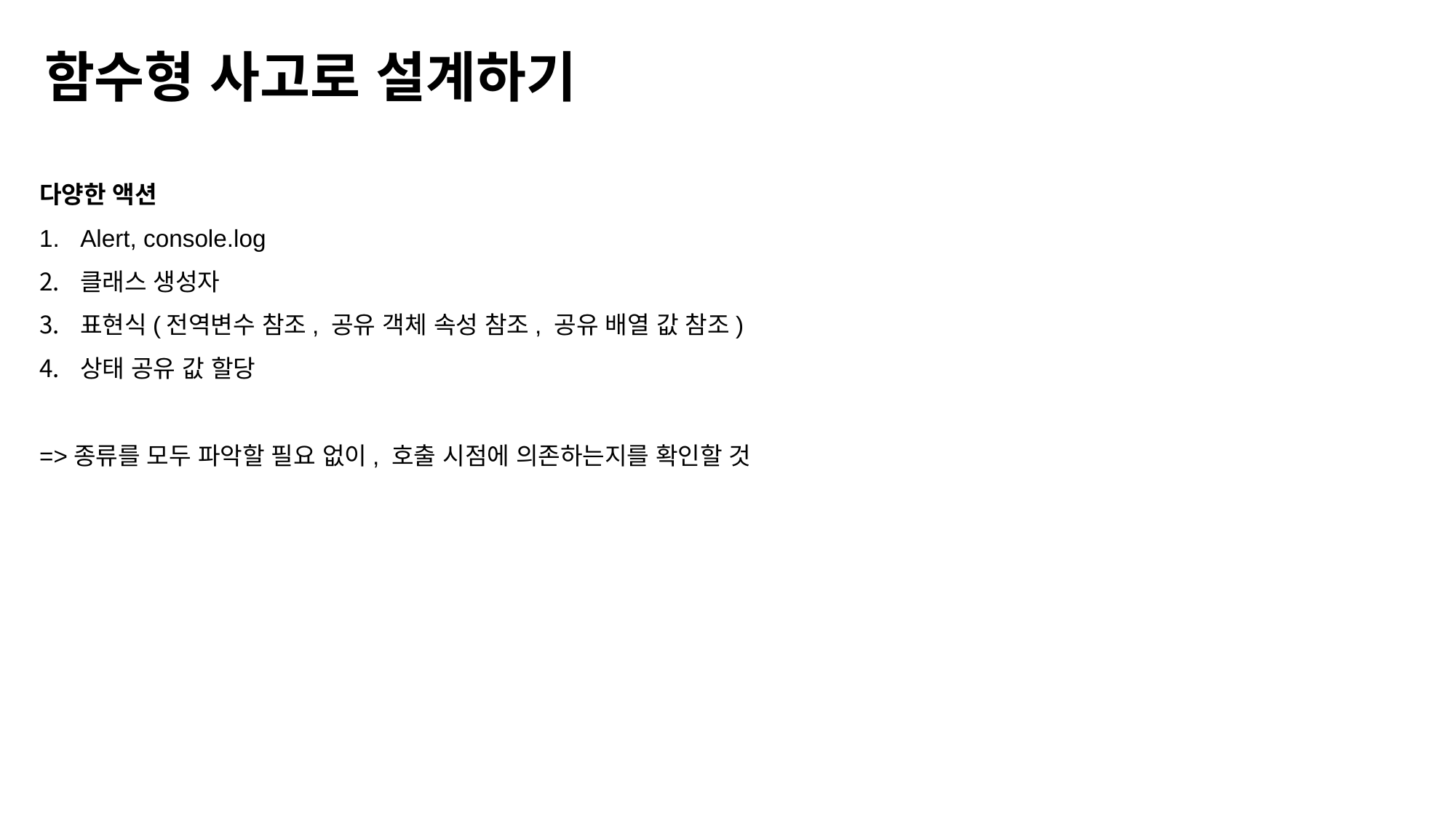

함수형 사고로 설계하기
다양한 액션
Alert, console.log
클래스 생성자
표현식(전역변수 참조, 공유 객체 속성 참조, 공유 배열 값 참조)
상태 공유 값 할당
=>종류를 모두 파악할 필요 없이, 호출 시점에 의존하는지를 확인할 것